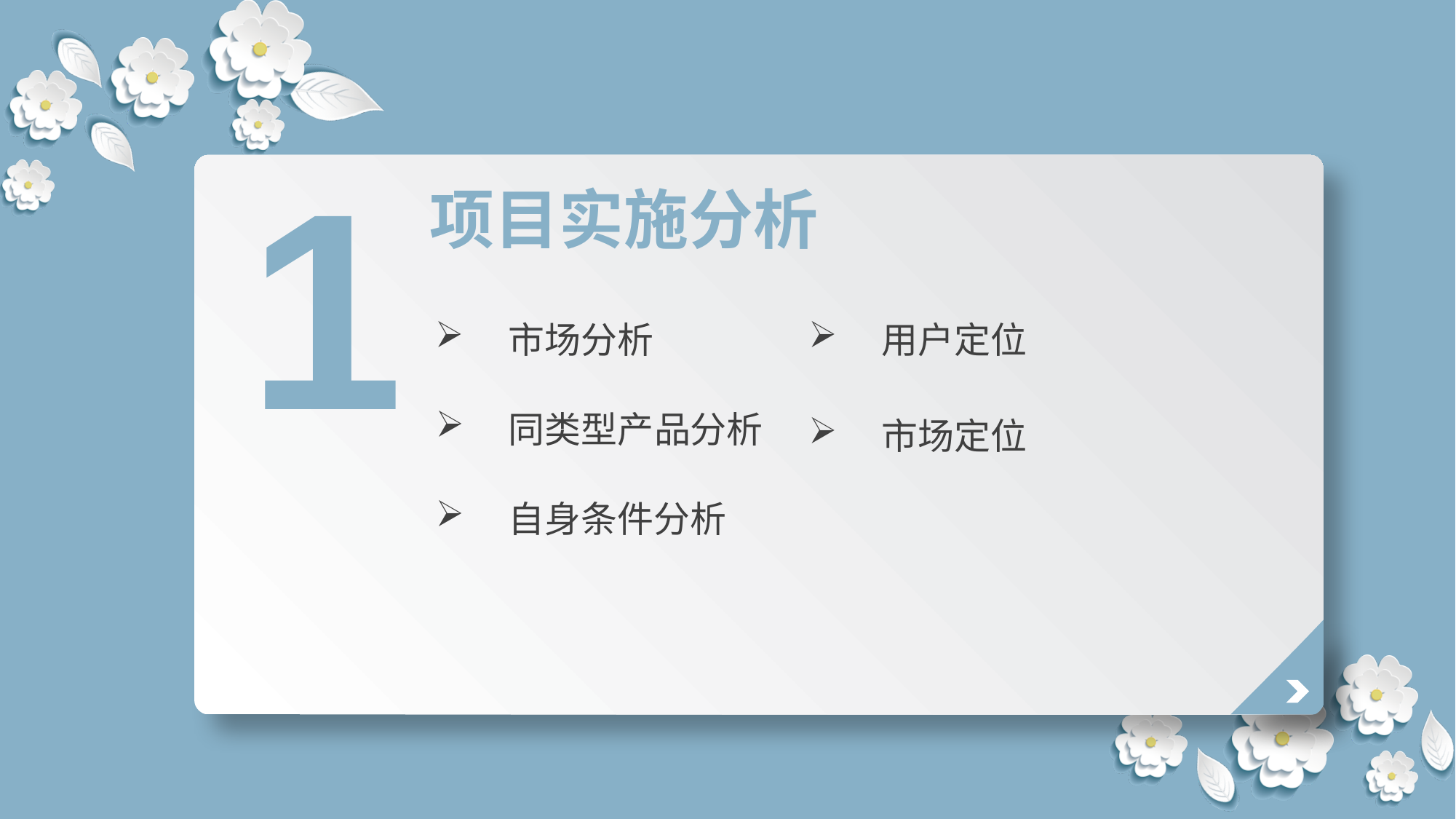

1

项目实施分析
市场分析
用户定位
同类型产品分析
市场定位
自身条件分析

延时符